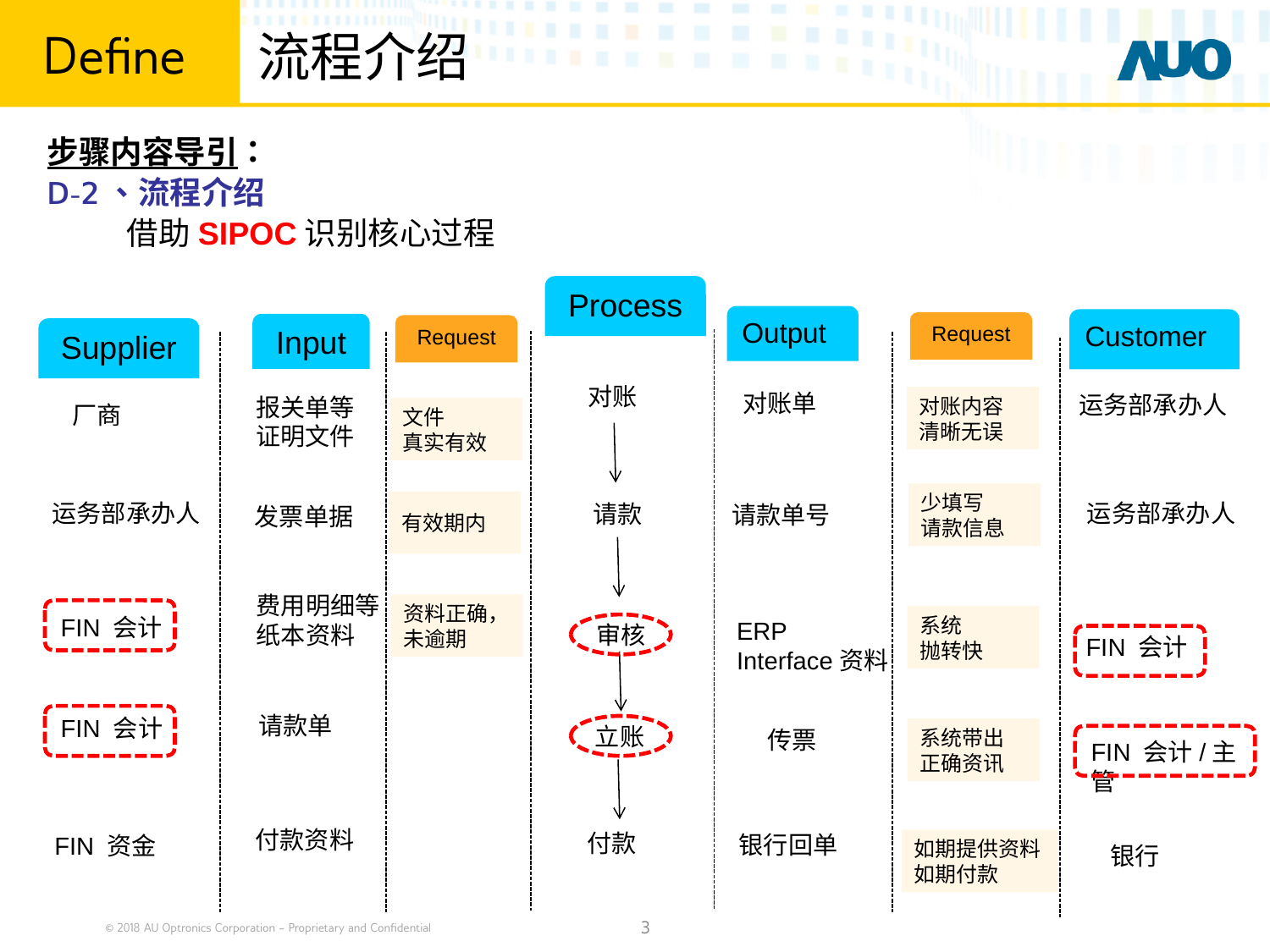

Define
# 流程介绍
步骤内容导引：
D-2、流程介绍
          借助SIPOC识别核心过程

Process
Output
Customer
Request

Input
Request

Supplier

对账
请款
审核
立账
付款
对账单
运务部承办人
报关单等
证明文件
对账内容
清晰无误
厂商
文件
真实有效

少填写
请款信息
有效期内
运务部承办人
运务部承办人
请款单号
发票单据
费用明细等纸本资料
资料正确，
未逾期

系统
抛转快
FIN 会计
ERP
Interface资料

FIN 会计

请款单

FIN 会计

传票
系统带出
正确资讯

FIN 会计/主管
付款资料
银行回单
FIN 资金
如期提供资料
如期付款
银行